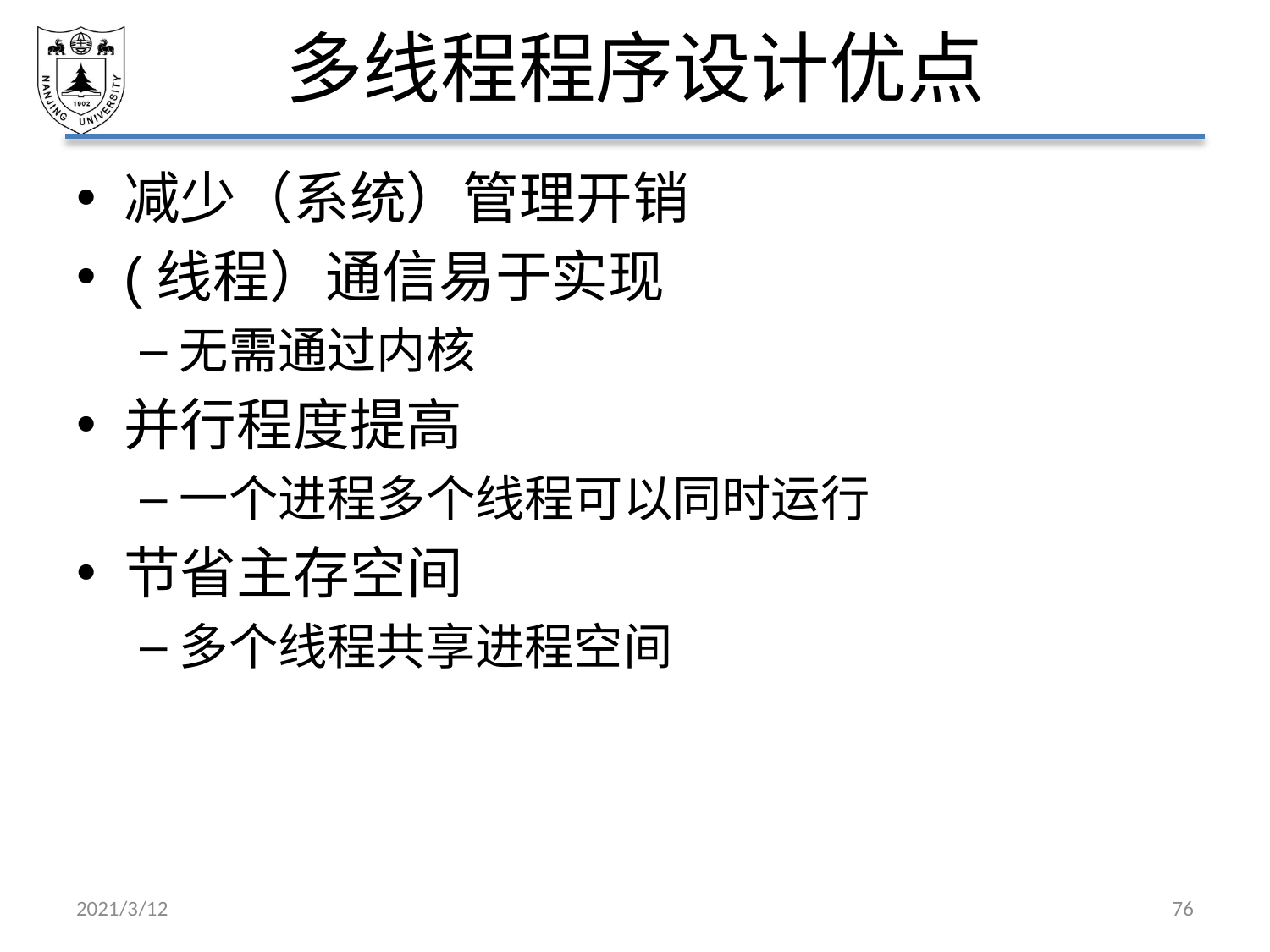

# 多线程程序设计优点
减少（系统）管理开销
(线程）通信易于实现
无需通过内核
并行程度提高
一个进程多个线程可以同时运行
节省主存空间
多个线程共享进程空间

2021/3/12
76